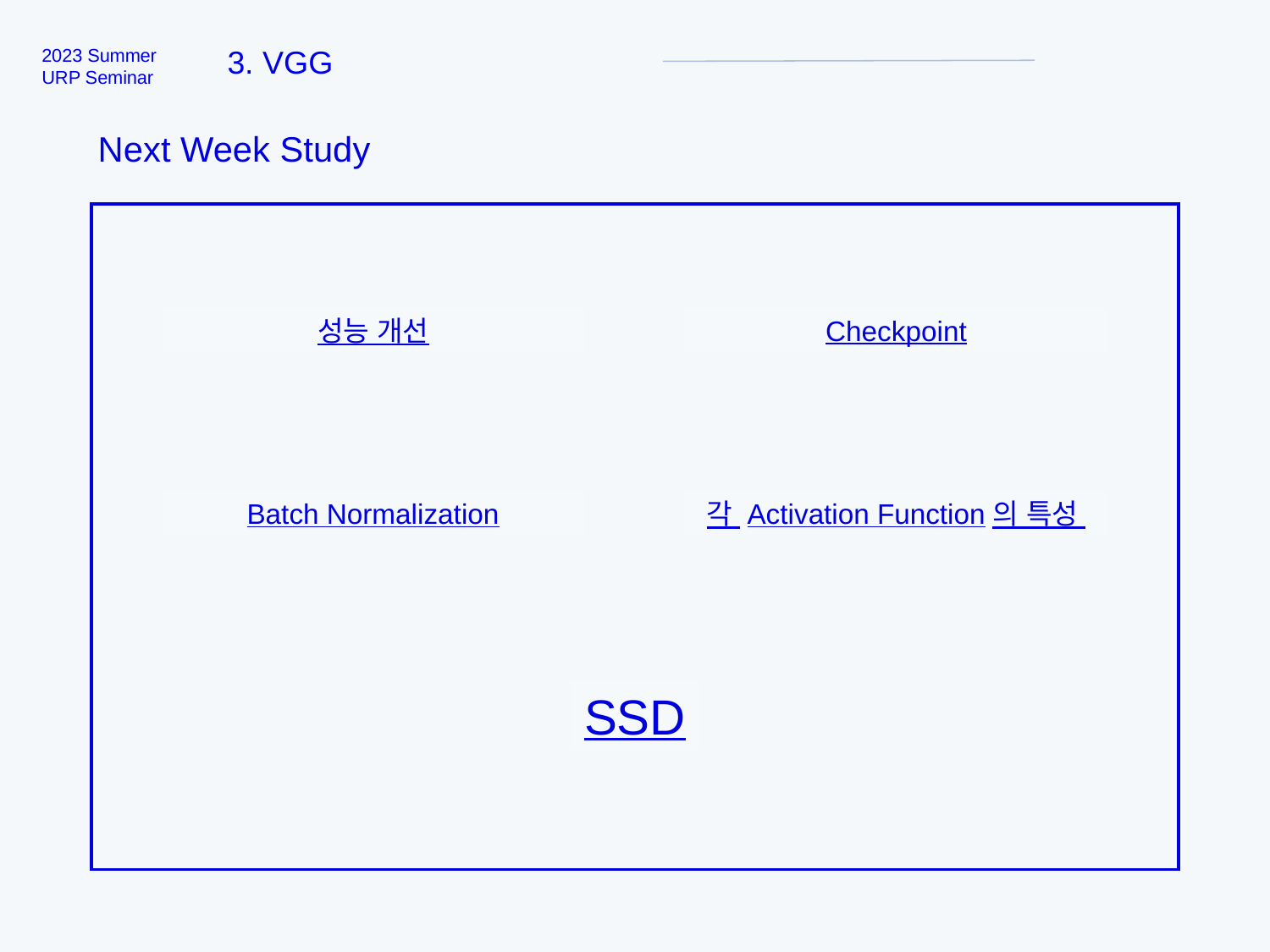

3. VGG
2023 Summer
URP Seminar
Next Week Study

성능 개선
Checkpoint
Batch Normalization
각 Activation Function의 특성
SSD